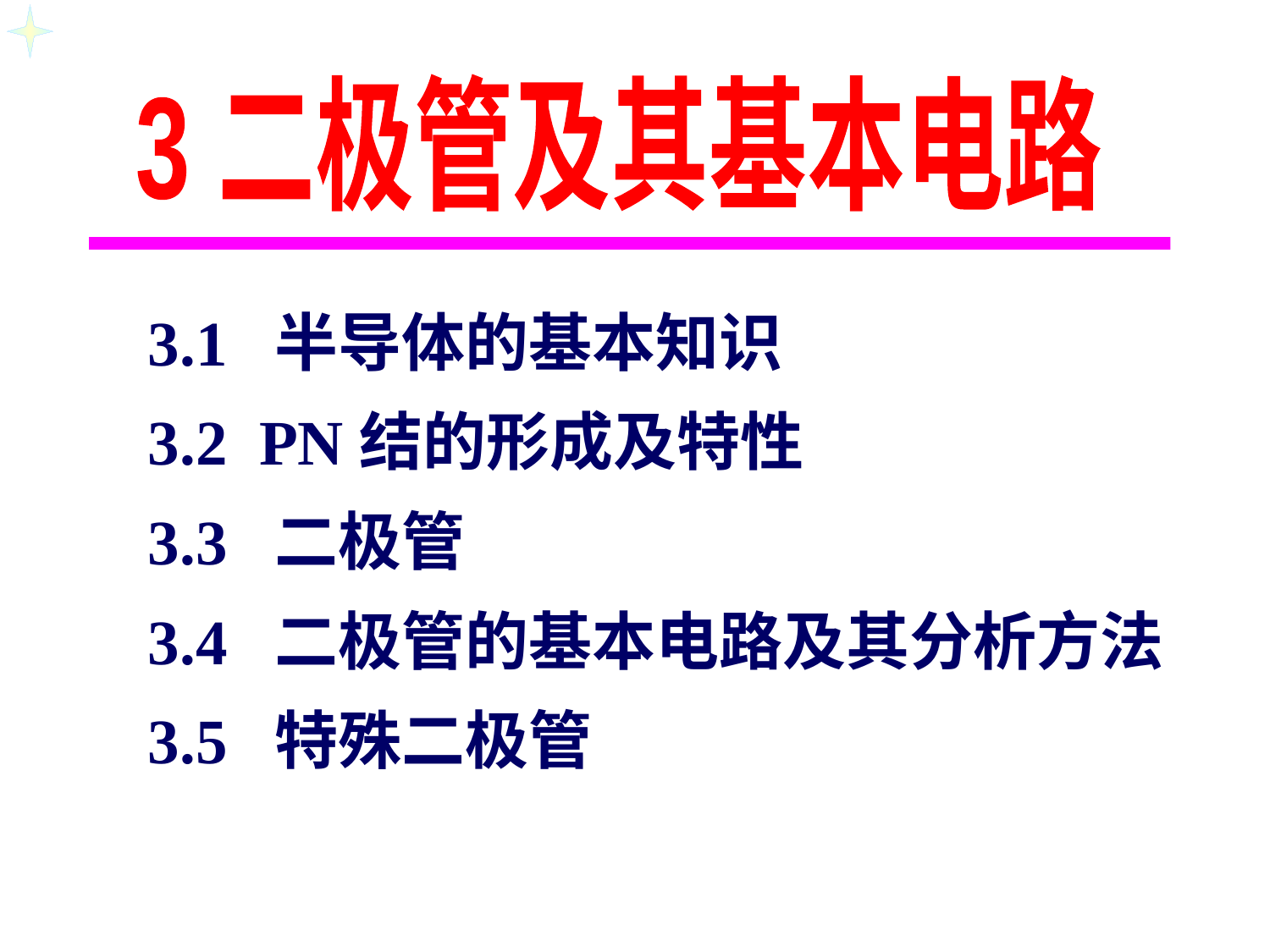

3 二极管及其基本电路

3.1  半导体的基本知识
3.2  PN结的形成及特性
3.3  二极管
3.4  二极管的基本电路及其分析方法
3.5  特殊二极管